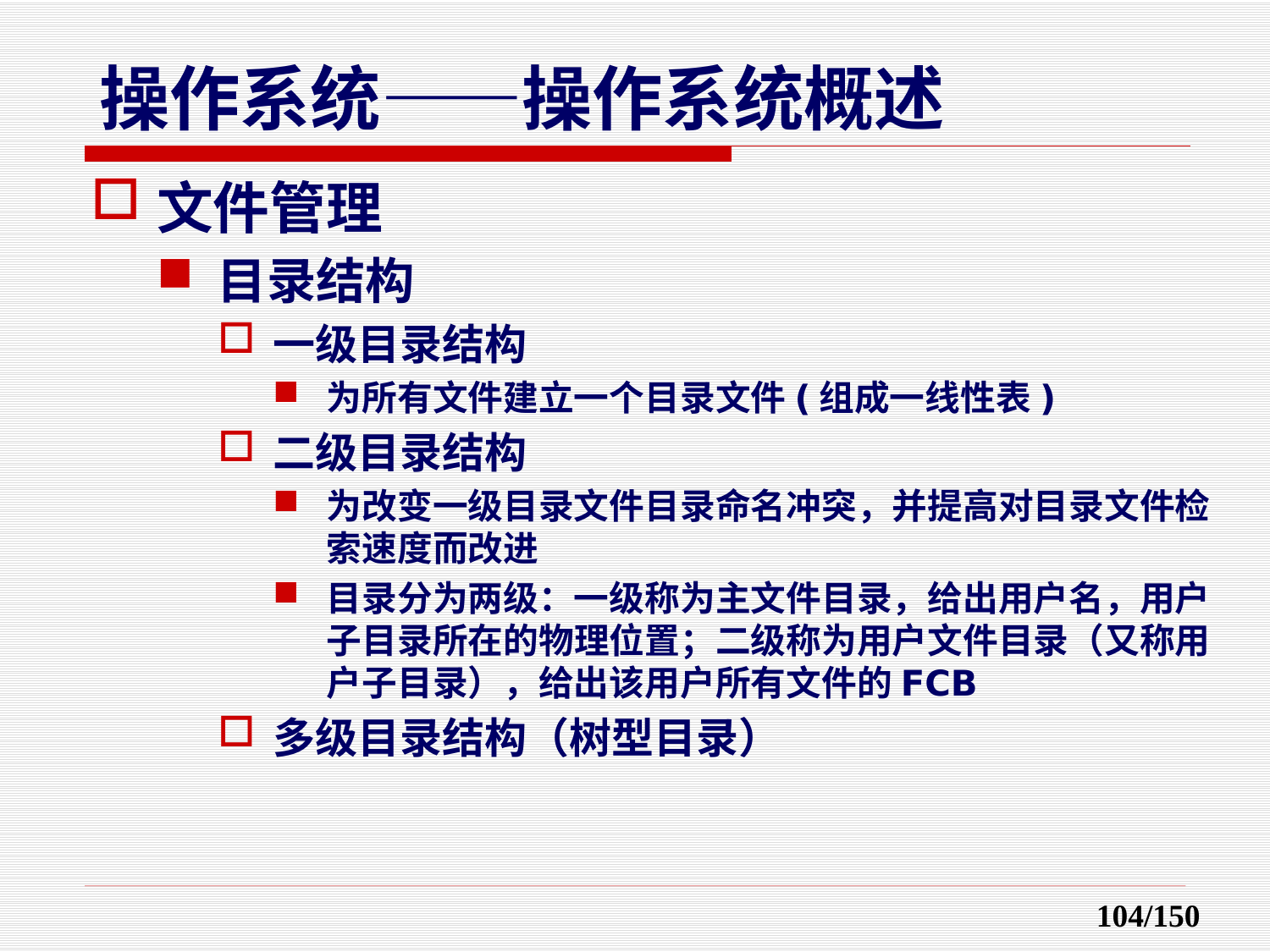

文件管理
目录结构
一级目录结构
为所有文件建立一个目录文件(组成一线性表)
二级目录结构
为改变一级目录文件目录命名冲突，并提高对目录文件检索速度而改进
目录分为两级：一级称为主文件目录，给出用户名，用户子目录所在的物理位置；二级称为用户文件目录（又称用户子目录），给出该用户所有文件的FCB
多级目录结构（树型目录）